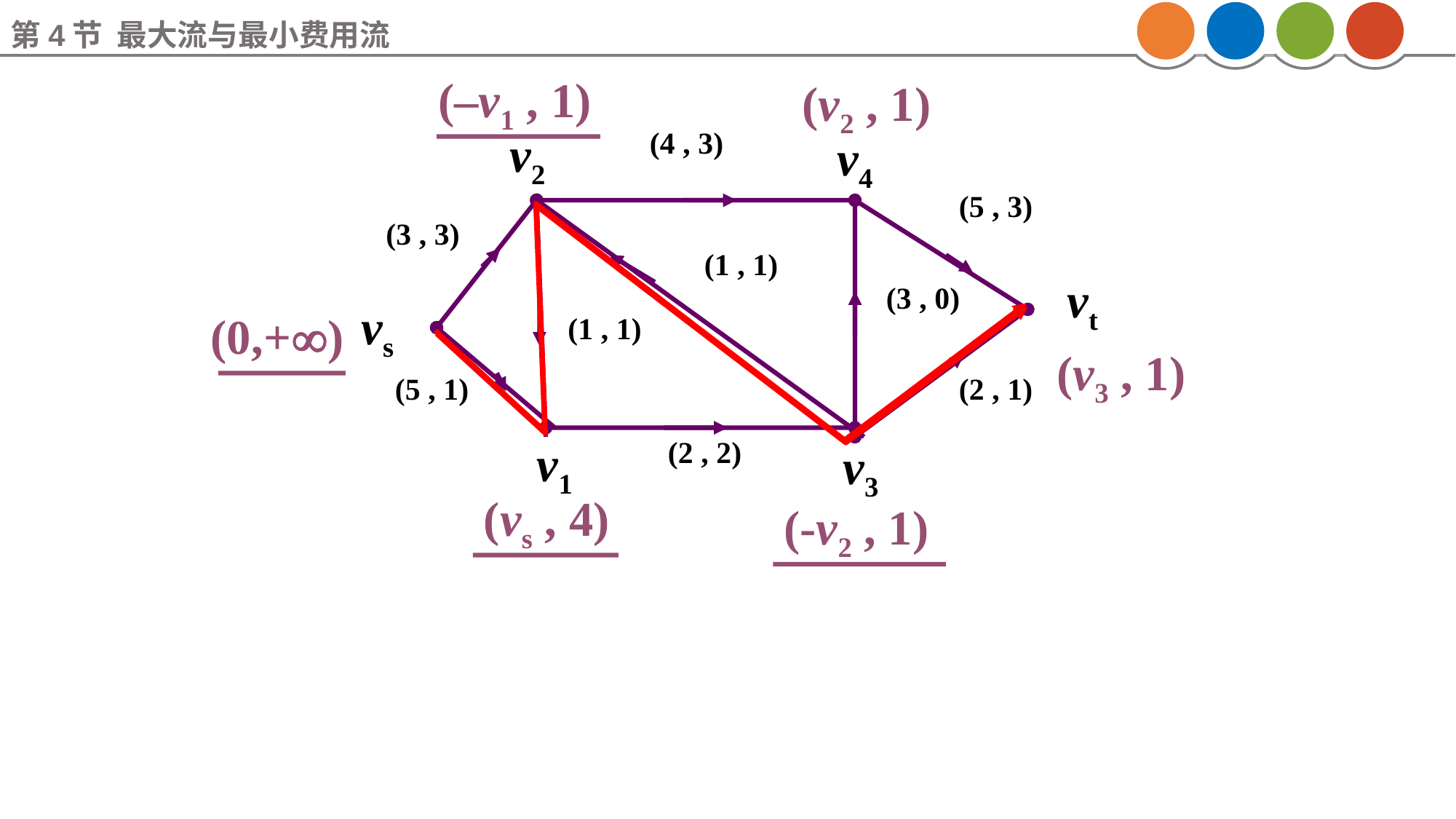

第4节  最大流与最小费用流
(–v1 , 1)
(v2 , 1)
v2
(4 , 3)
v4
(5 , 3)
(3 , 3)
(1 , 1)
vt
(3 , 0)
vs
(1 , 1)
(5 , 1)
(2 , 1)
v1
(2 , 2)
v3

(0,+∞)
(v3 , 1)

(vs , 4)
(-v2 , 1)